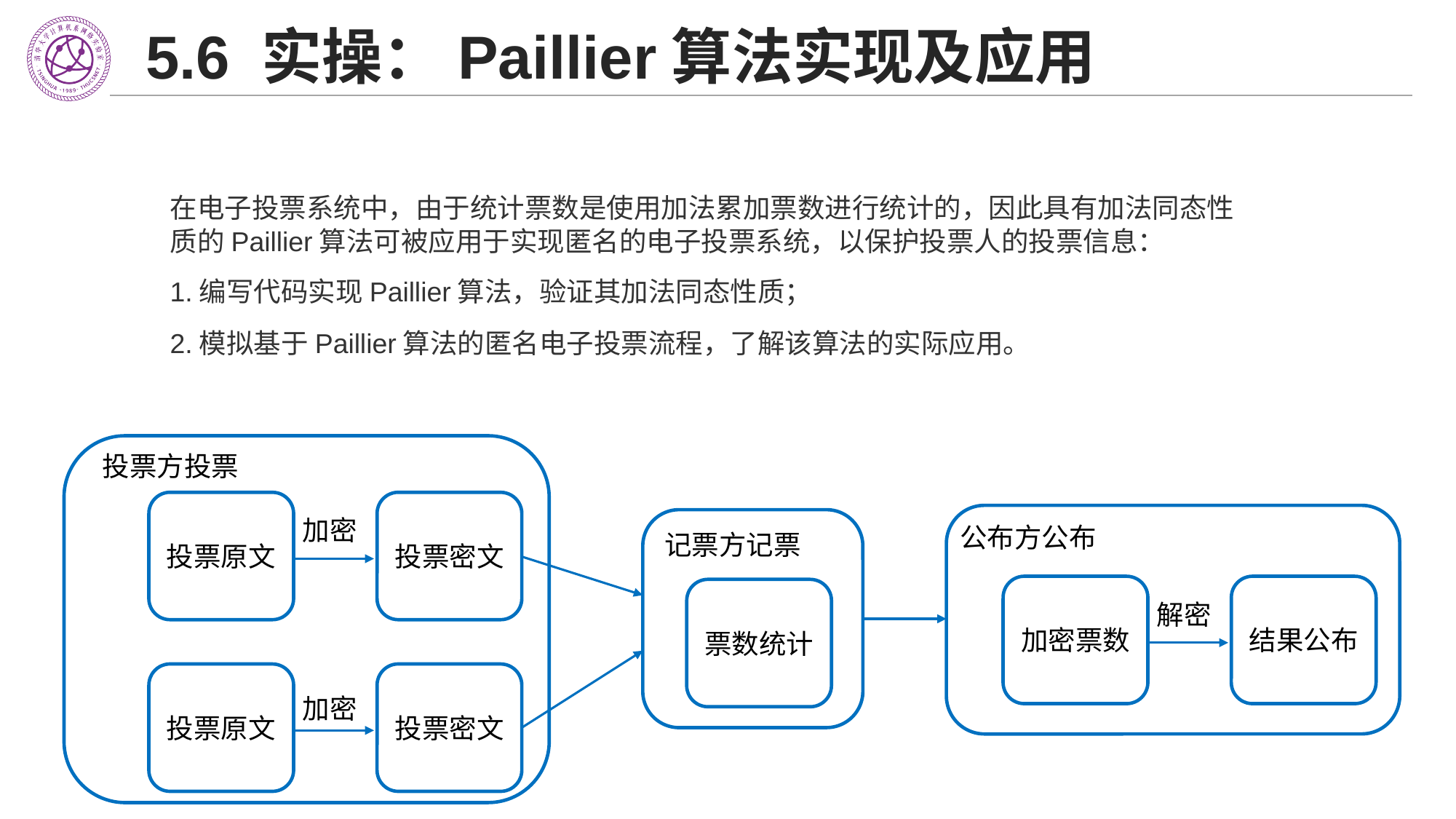

# 5.6 实操：Paillier算法实现及应用
在电子投票系统中，由于统计票数是使用加法累加票数进行统计的，因此具有加法同态性质的Paillier算法可被应用于实现匿名的电子投票系统，以保护投票人的投票信息：
1.编写代码实现Paillier算法，验证其加法同态性质；
2.模拟基于Paillier算法的匿名电子投票流程，了解该算法的实际应用。

投票方投票
投票原文
投票密文

加密

公布方公布
记票方记票
加密票数
结果公布
票数统计
解密
投票原文
投票密文
加密